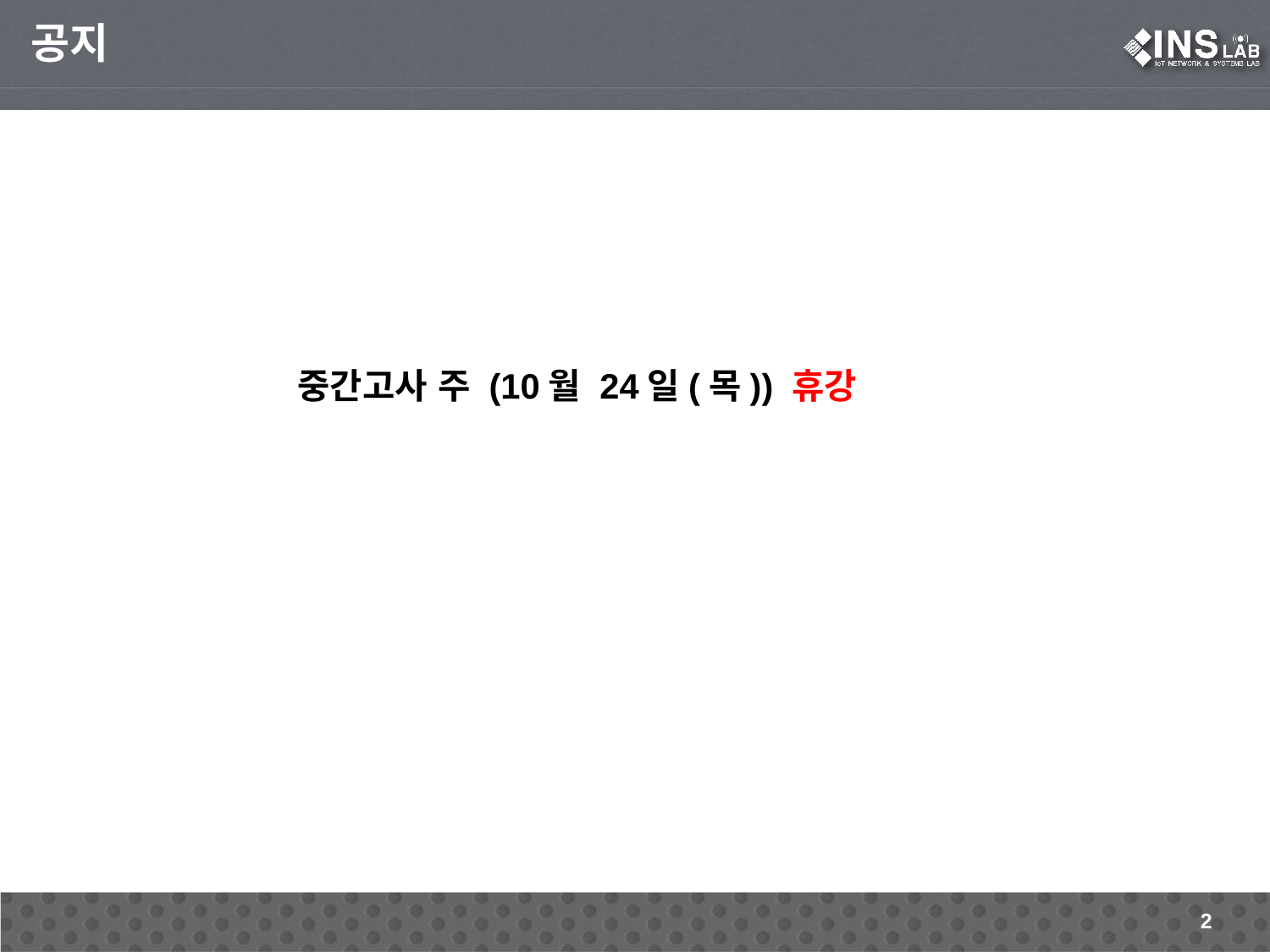

공지
중간고사 주 (10월 24일(목)) 휴강
2